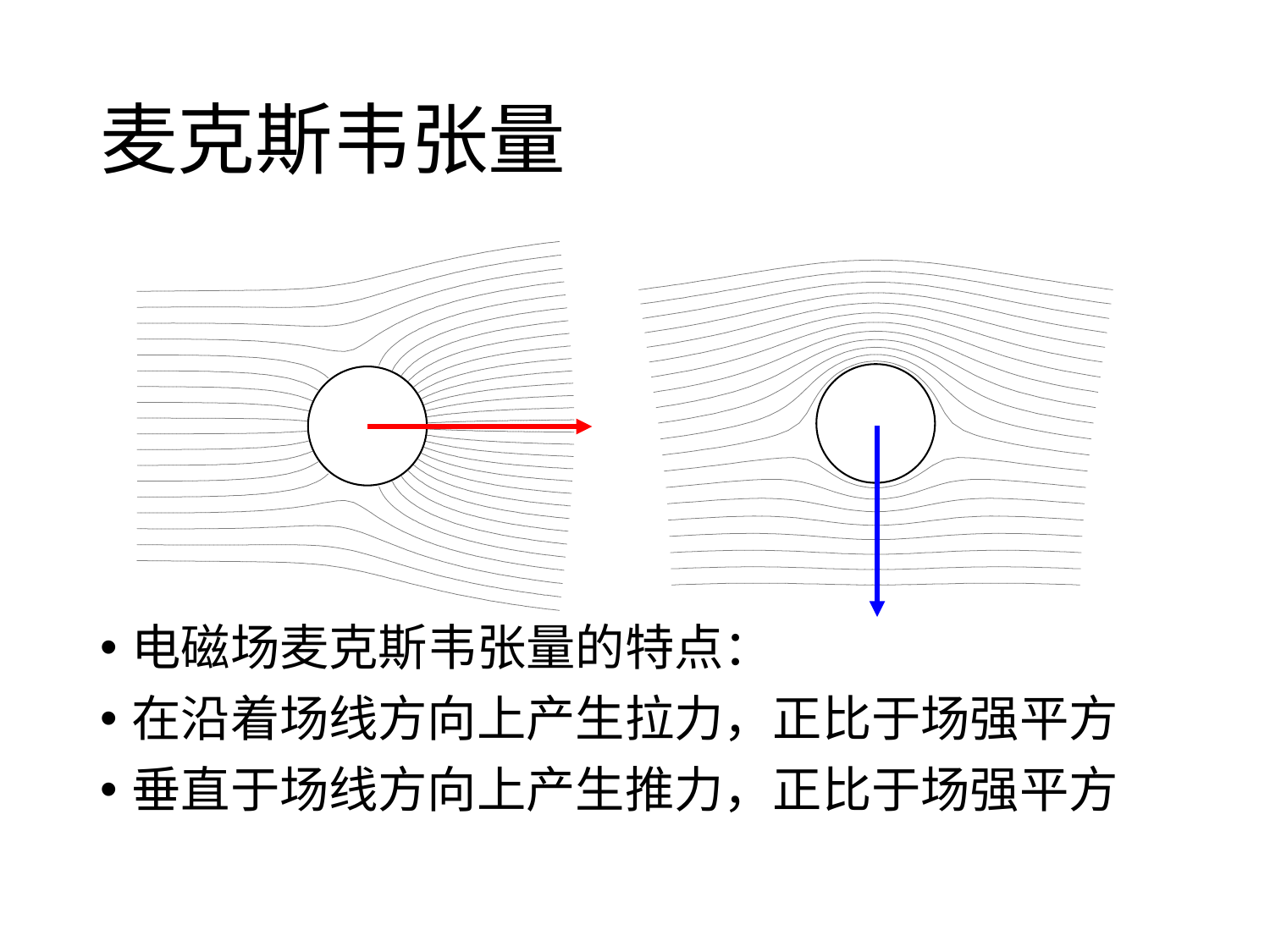

# 麦克斯韦张量

电磁场麦克斯韦张量的特点：
在沿着场线方向上产生拉力，正比于场强平方
垂直于场线方向上产生推力，正比于场强平方